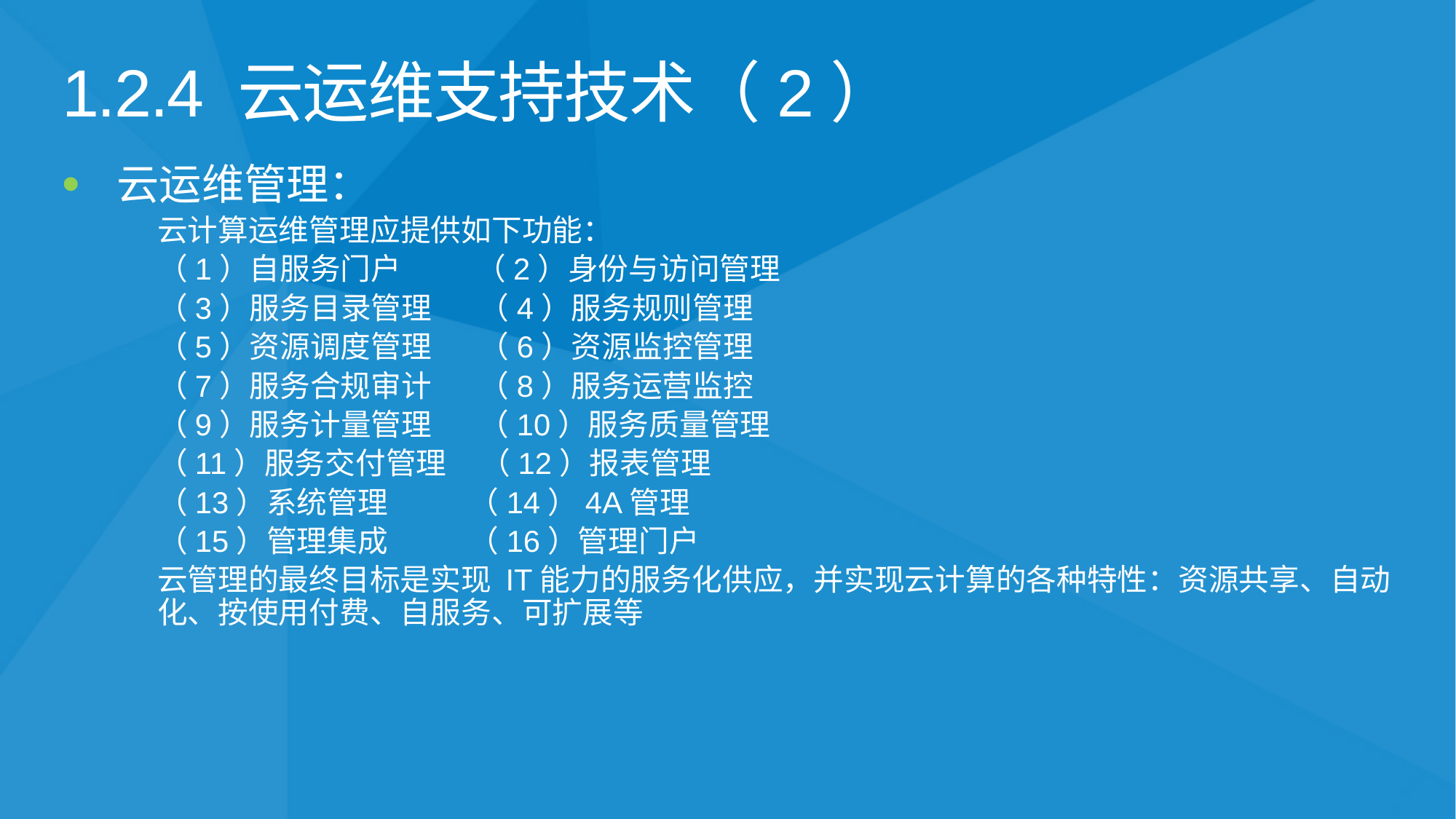

# 1.2.4 云运维支持技术（2）
云运维管理：
云计算运维管理应提供如下功能：
（1）自服务门户           （2）身份与访问管理
（3）服务目录管理       （4）服务规则管理
（5）资源调度管理       （6）资源监控管理
（7）服务合规审计       （8）服务运营监控
（9）服务计量管理       （10）服务质量管理
（11）服务交付管理     （12）报表管理
（13）系统管理            （14）4A管理
（15）管理集成            （16）管理门户
云管理的最终目标是实现 IT能力的服务化供应，并实现云计算的各种特性：资源共享、自动化、按使用付费、自服务、可扩展等